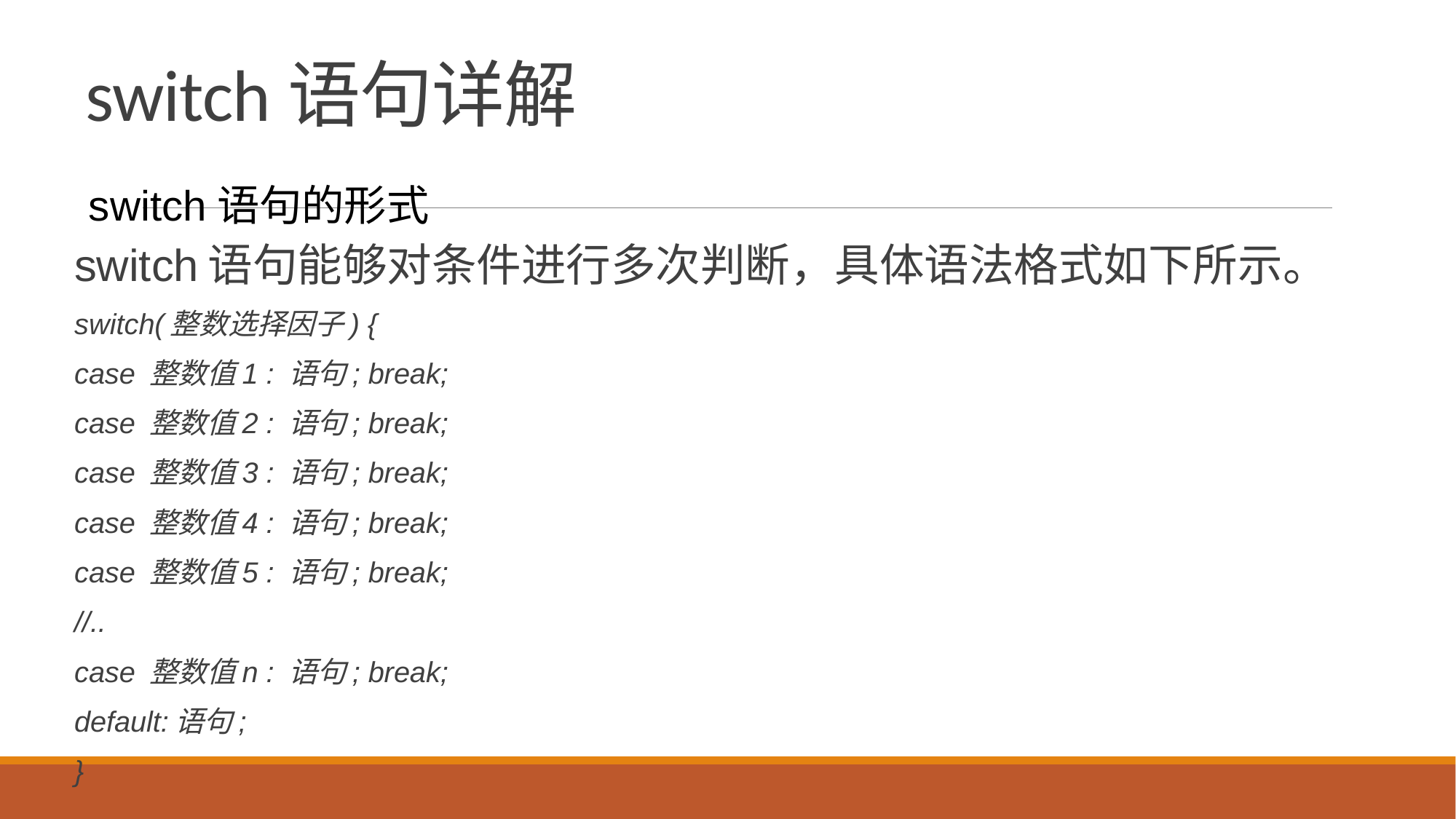

# switch语句详解
switch语句的形式
switch语句能够对条件进行多次判断，具体语法格式如下所示。
switch(整数选择因子) {
case 整数值1 : 语句; break;
case 整数值2 : 语句; break;
case 整数值3 : 语句; break;
case 整数值4 : 语句; break;
case 整数值5 : 语句; break;
//..
case 整数值n : 语句; break;
default:语句;
}